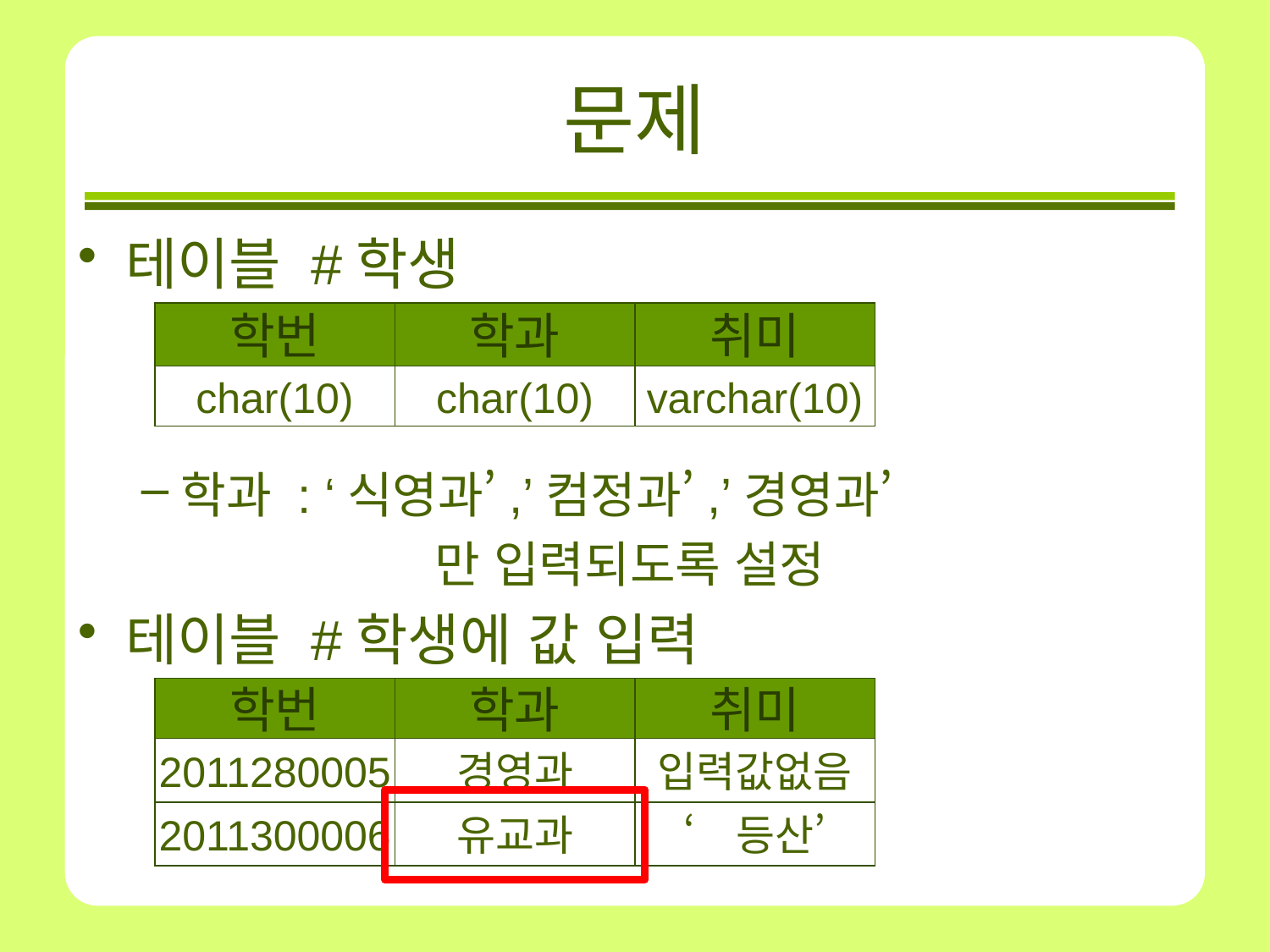

# 문제
테이블 #학생

학과 : ‘식영과’,’컴정과’,’경영과’
			만 입력되도록 설정
테이블 #학생에 값 입력
학번
학과
취미
char(10)
char(10)
varchar(10)
학번
학과
취미
2011280005
경영과
입력값없음

2011300006
유교과
‘등산’